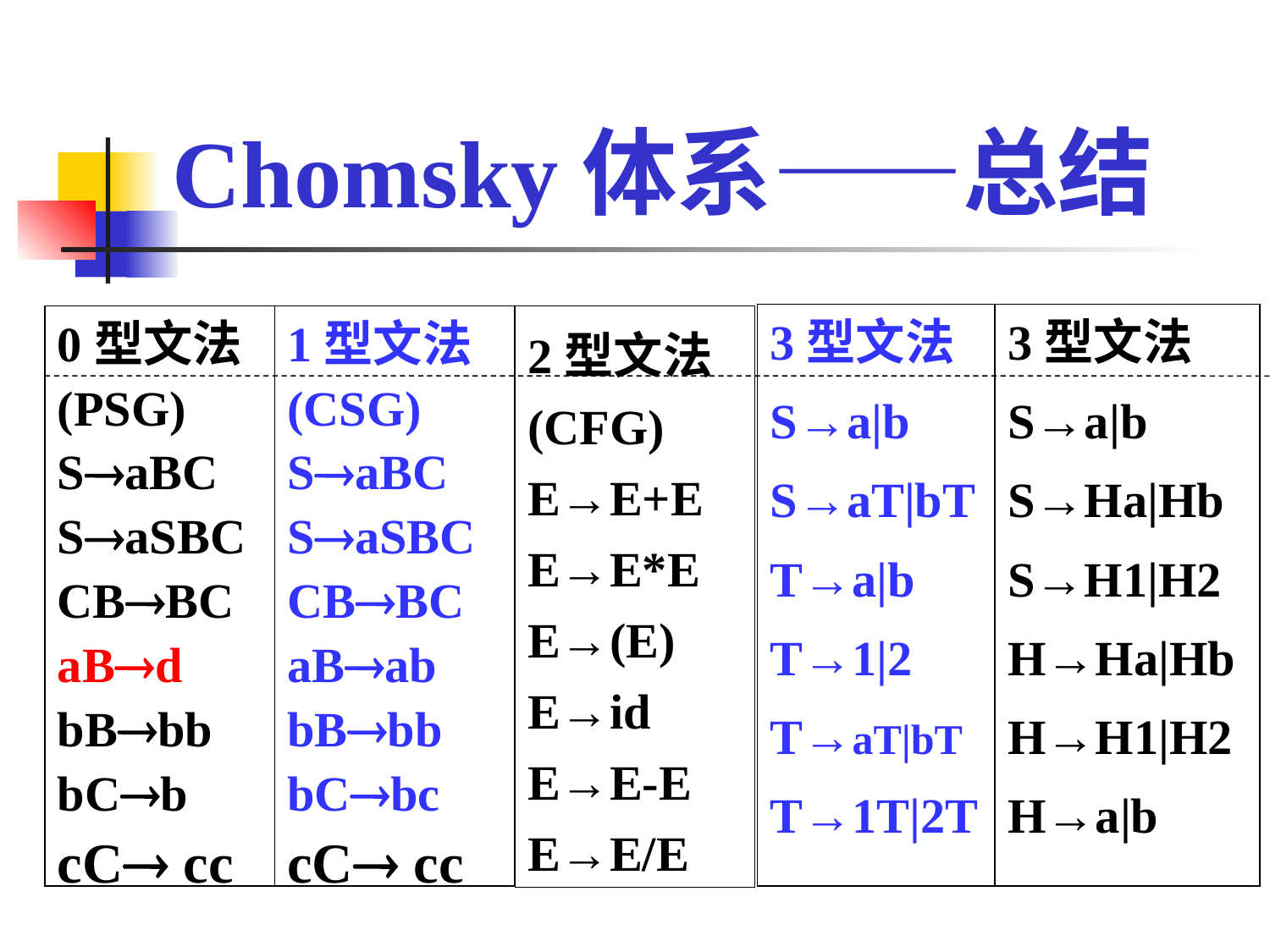

# Chomsky体系——总结
3型文法
S→a|b
S→aT|bT
T→a|b
T→1|2
T→aT|bT
T→1T|2T
3型文法
S→a|b
S→Ha|Hb
S→H1|H2
H→Ha|Hb
H→H1|H2
H→a|b
0型文法
(PSG)
S→aBC
S→aSBC
CB→BC
aB→d
bB→bb
bC→b
cC→ cc
1型文法
(CSG)
S→aBC
S→aSBC
CB→BC
aB→ab
bB→bb
bC→bc
cC→ cc
2型文法
(CFG)
E→E+E
E→E*E
E→(E)
E→id
E→E-E
E→E/E